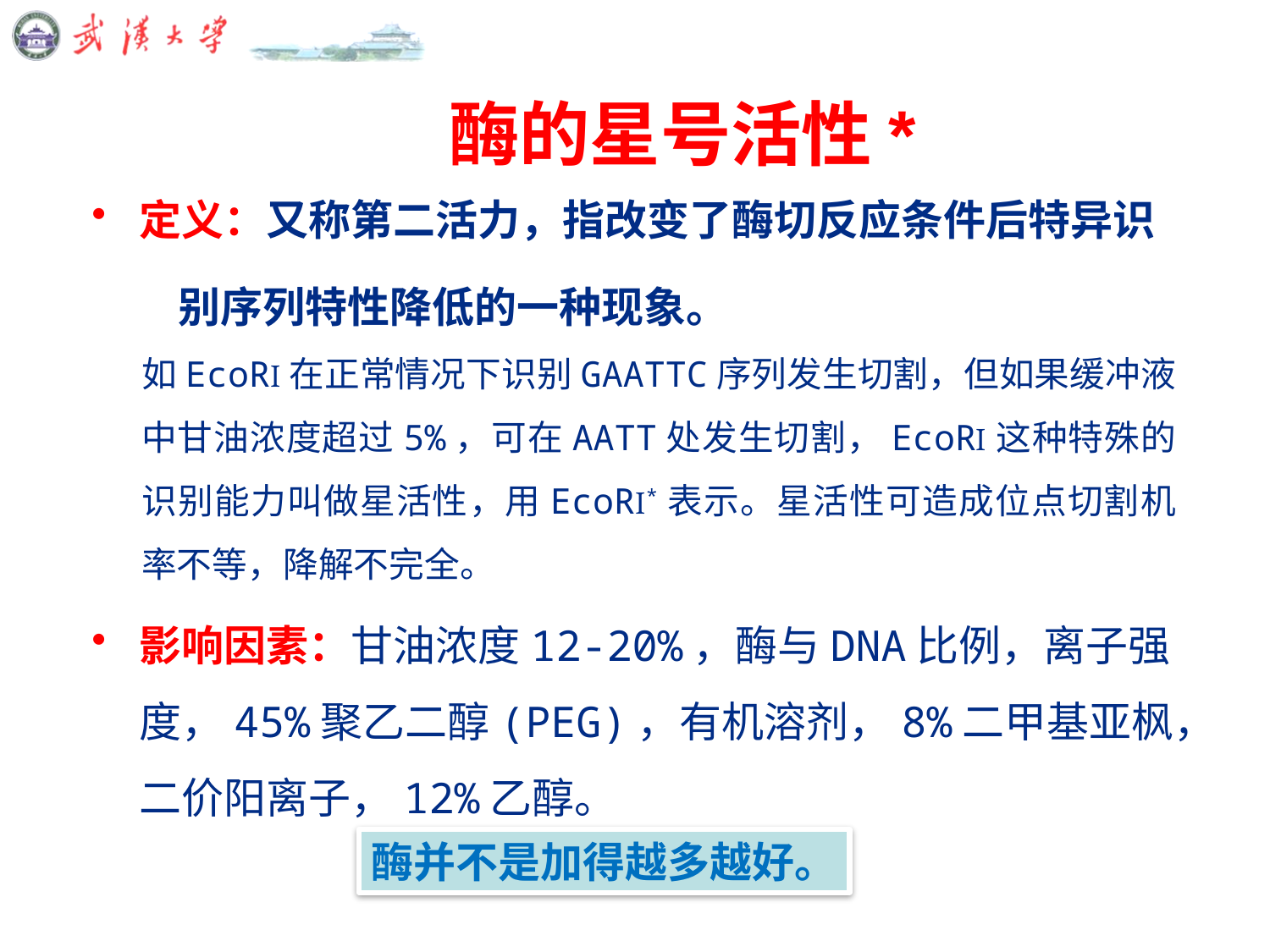

# 酶的星号活性*
定义：又称第二活力，指改变了酶切反应条件后特异识
        别序列特性降低的一种现象。
如EcoRⅠ在正常情况下识别GAATTC序列发生切割，但如果缓冲液中甘油浓度超过5%，可在AATT处发生切割，EcoRⅠ这种特殊的识别能力叫做星活性，用EcoRⅠ*表示。星活性可造成位点切割机率不等，降解不完全。
影响因素：甘油浓度12-20%，酶与DNA比例，离子强度，45%聚乙二醇(PEG)，有机溶剂，8%二甲基亚枫，二价阳离子，12%乙醇。

酶并不是加得越多越好。